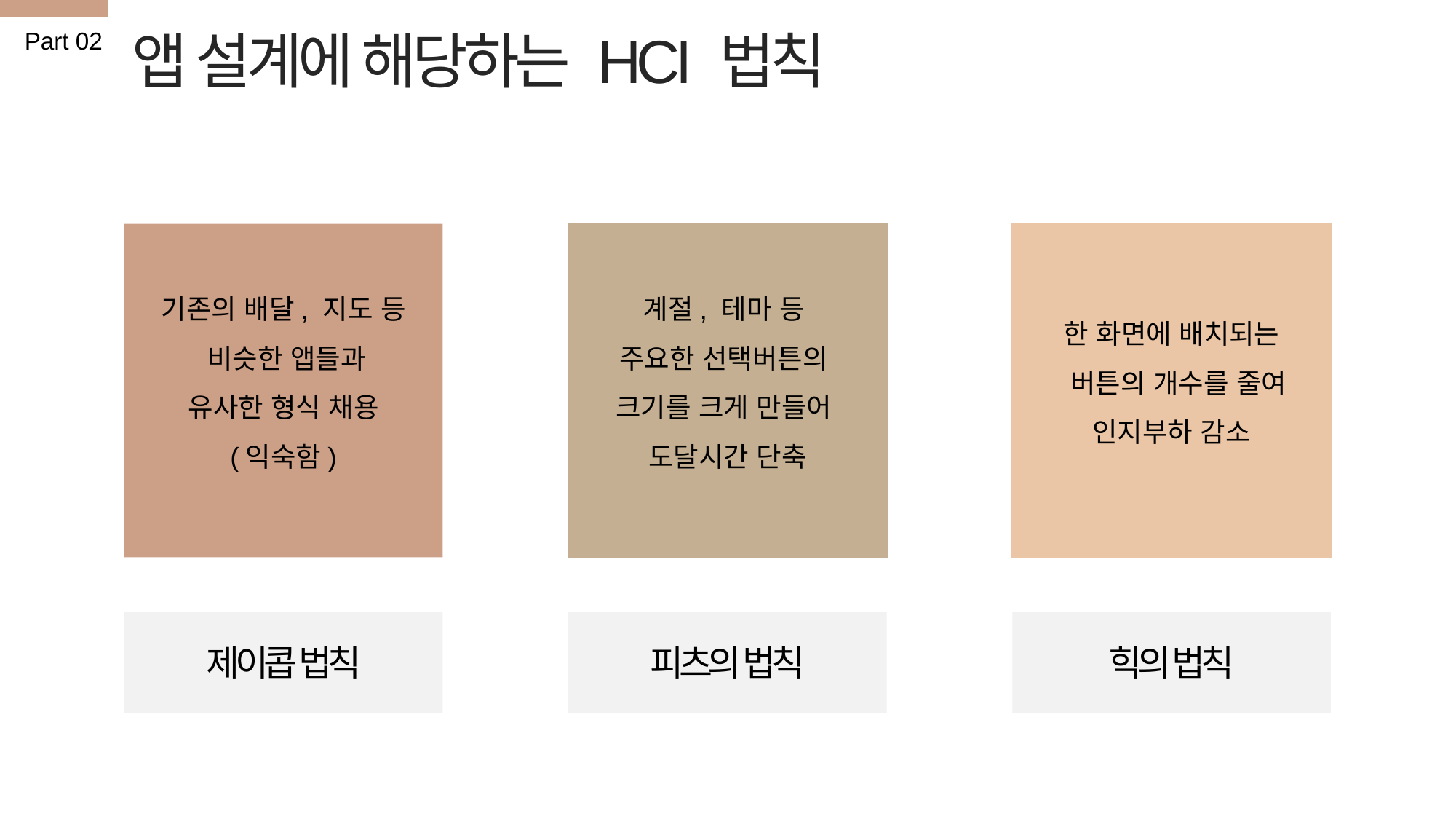

앱 설계에 해당하는 HCI 법칙
Part 02
기존의 배달, 지도 등
 비슷한 앱들과
유사한 형식 채용
(익숙함)

계절, 테마 등
주요한 선택버튼의
크기를 크게 만들어
도달시간 단축

한 화면에 배치되는
 버튼의 개수를 줄여
인지부하 감소

제이콥 법칙
피츠의 법칙
힉의 법칙